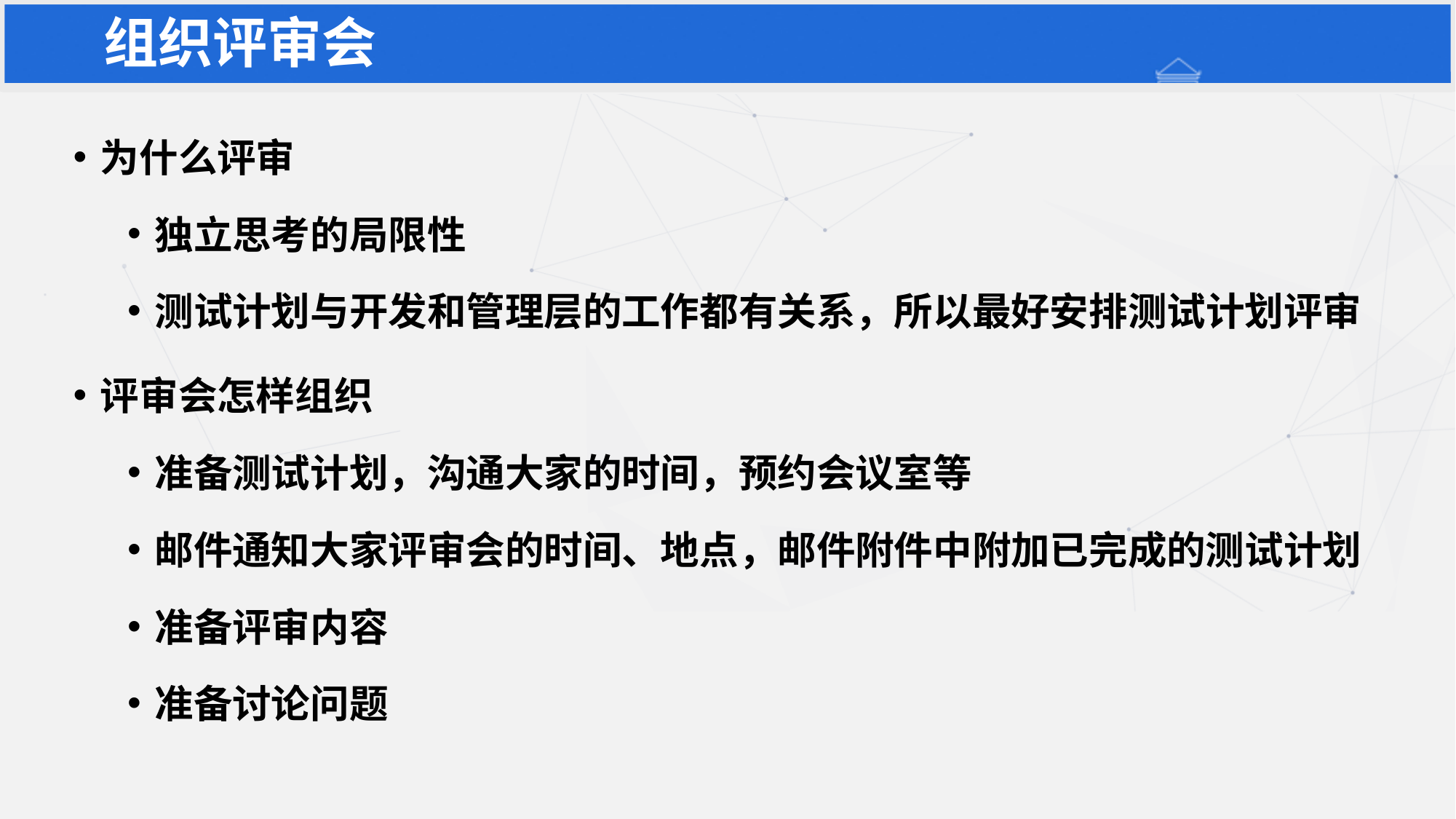

组织评审会
为什么评审
独立思考的局限性
测试计划与开发和管理层的工作都有关系，所以最好安排测试计划评审
评审会怎样组织
准备测试计划，沟通大家的时间，预约会议室等
邮件通知大家评审会的时间、地点，邮件附件中附加已完成的测试计划
准备评审内容
准备讨论问题